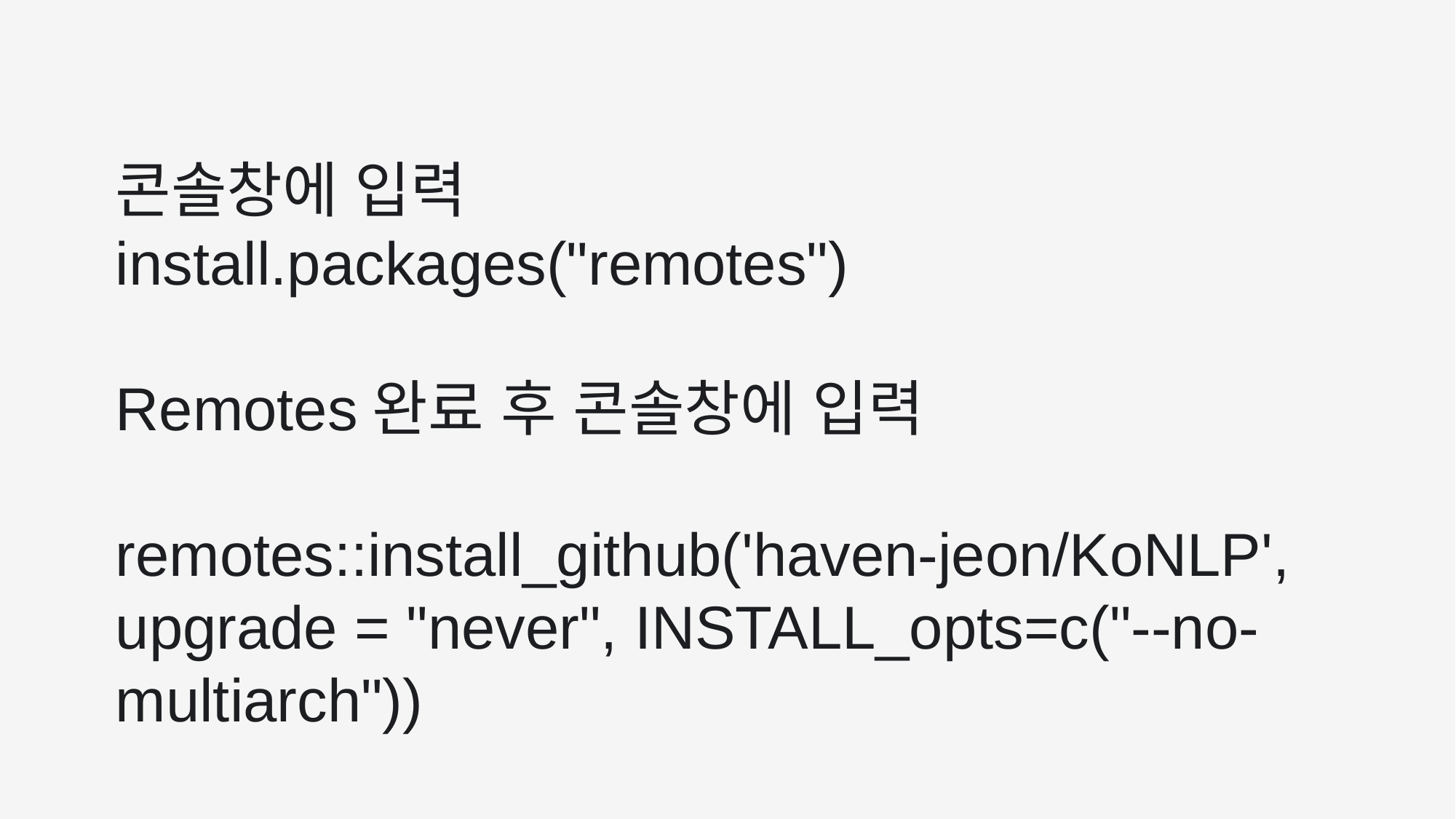

콘솔창에 입력
install.packages("remotes")

Remotes완료 후 콘솔창에 입력

remotes::install_github('haven-jeon/KoNLP', upgrade = "never", INSTALL_opts=c("--no-multiarch"))